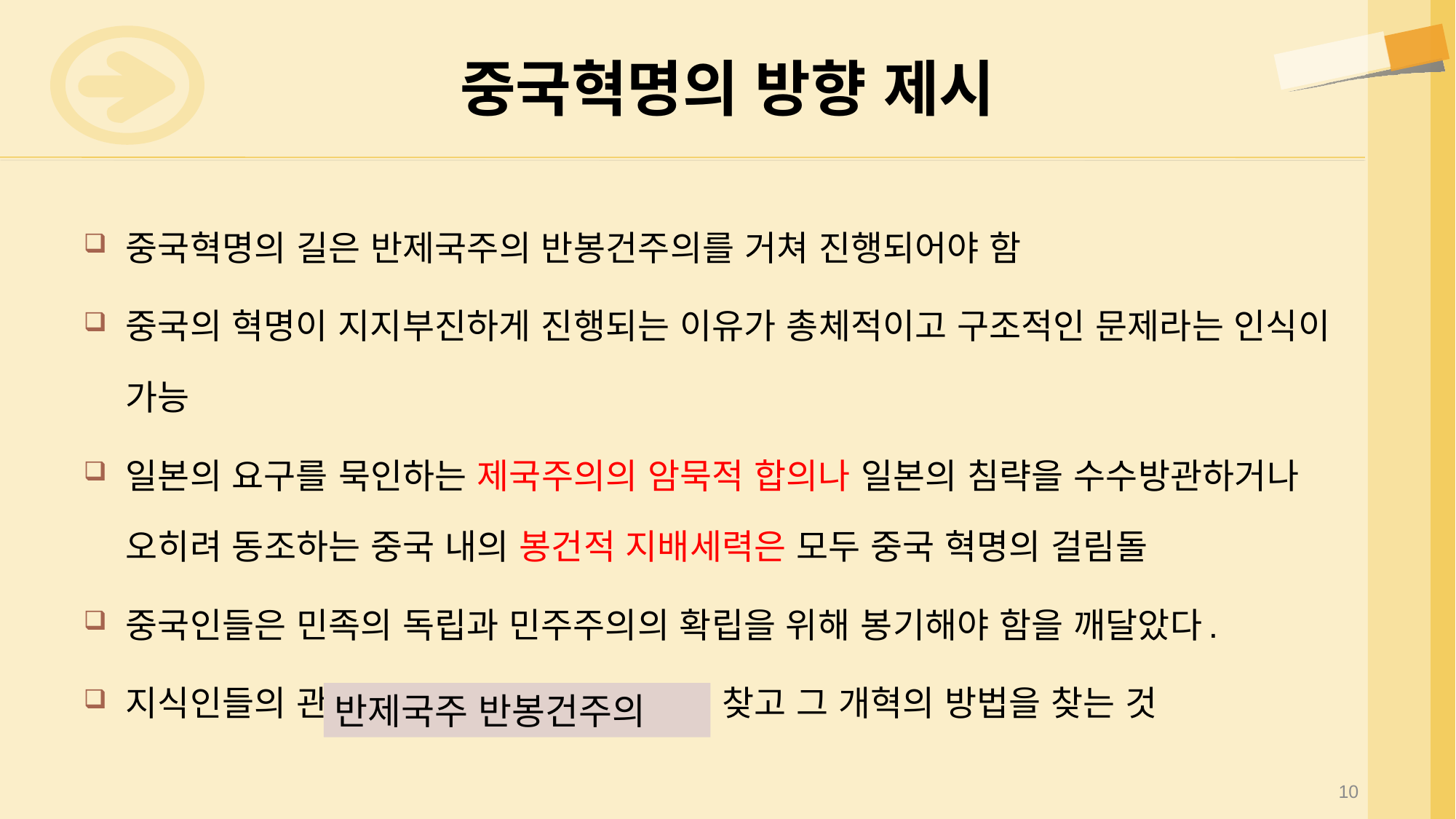

# 중국혁명의 방향 제시
중국혁명의 길은 반제국주의 반봉건주의를 거쳐 진행되어야 함
중국의 혁명이 지지부진하게 진행되는 이유가 총체적이고 구조적인 문제라는 인식이 가능
일본의 요구를 묵인하는 제국주의의 암묵적 합의나 일본의 침략을 수수방관하거나 오히려 동조하는 중국 내의 봉건적 지배세력은 모두 중국 혁명의 걸림돌
중국인들은 민족의 독립과 민주주의의 확립을 위해 봉기해야 함을 깨달았다.
지식인들의 관심은 새로운 중국의 모델을 찾고 그 개혁의 방법을 찾는 것

반제국주 반봉건주의
10